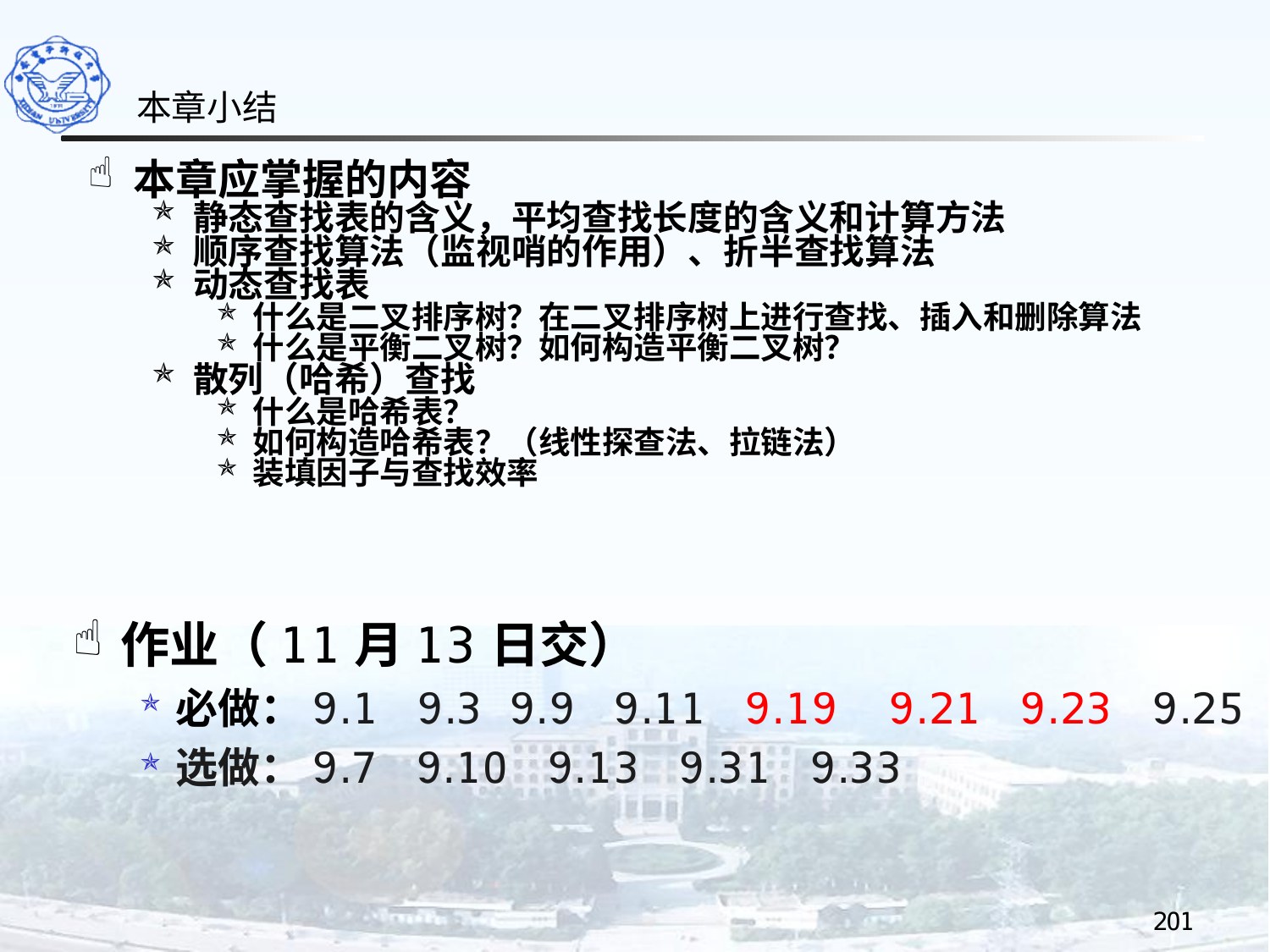

本章小结
本章应掌握的内容
静态查找表的含义，平均查找长度的含义和计算方法
顺序查找算法（监视哨的作用）、折半查找算法
动态查找表
什么是二叉排序树？在二叉排序树上进行查找、插入和删除算法
什么是平衡二叉树？如何构造平衡二叉树？
散列（哈希）查找
什么是哈希表？
如何构造哈希表？（线性探查法、拉链法）
装填因子与查找效率
作业（11月13日交）
必做：9.1   9.3  9.9   9.11   9.19    9.21   9.23   9.25
选做：9.7   9.10   9.13   9.31   9.33
201